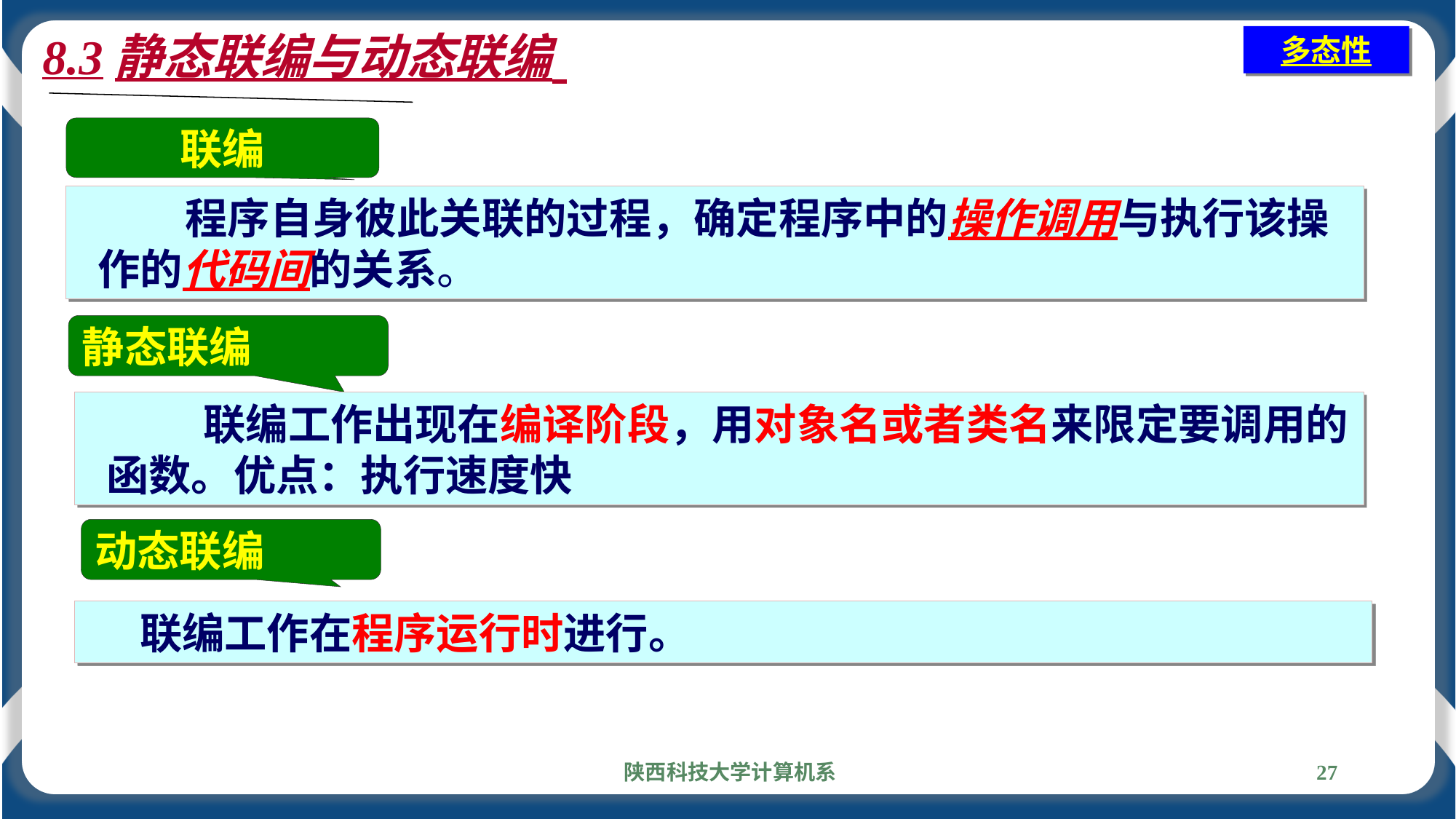

8.3静态联编与动态联编
多态性

联编
        程序自身彼此关联的过程，确定程序中的操作调用与执行该操作的代码间的关系。
静态联编
         联编工作出现在编译阶段，用对象名或者类名来限定要调用的函数。优点：执行速度快
动态联编
联编工作在程序运行时进行。
陕西科技大学计算机系
27